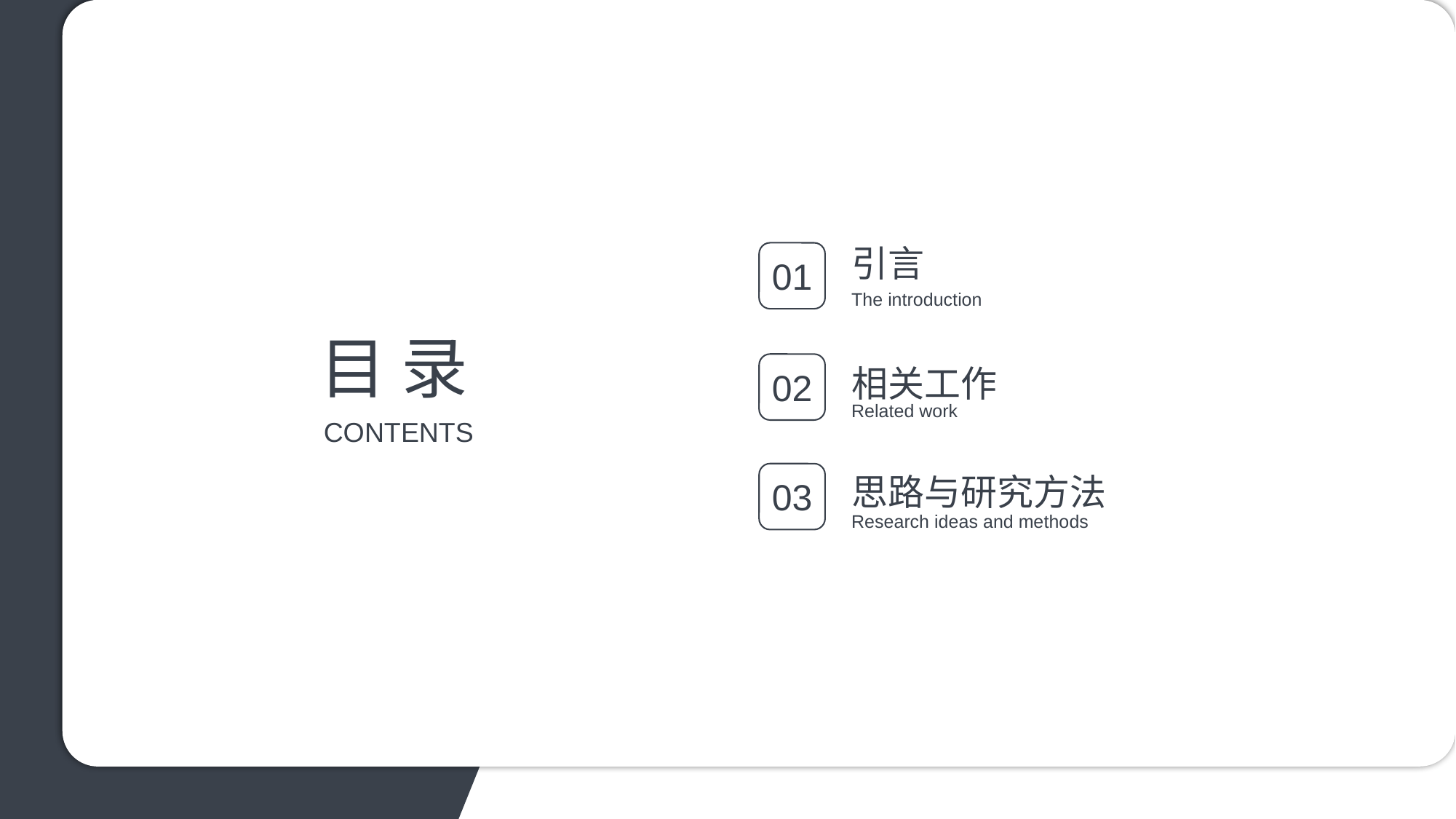

引言

01
The introduction
目 录
相关工作

02
Related work
CONTENTS
思路与研究方法

03
Research ideas and methods